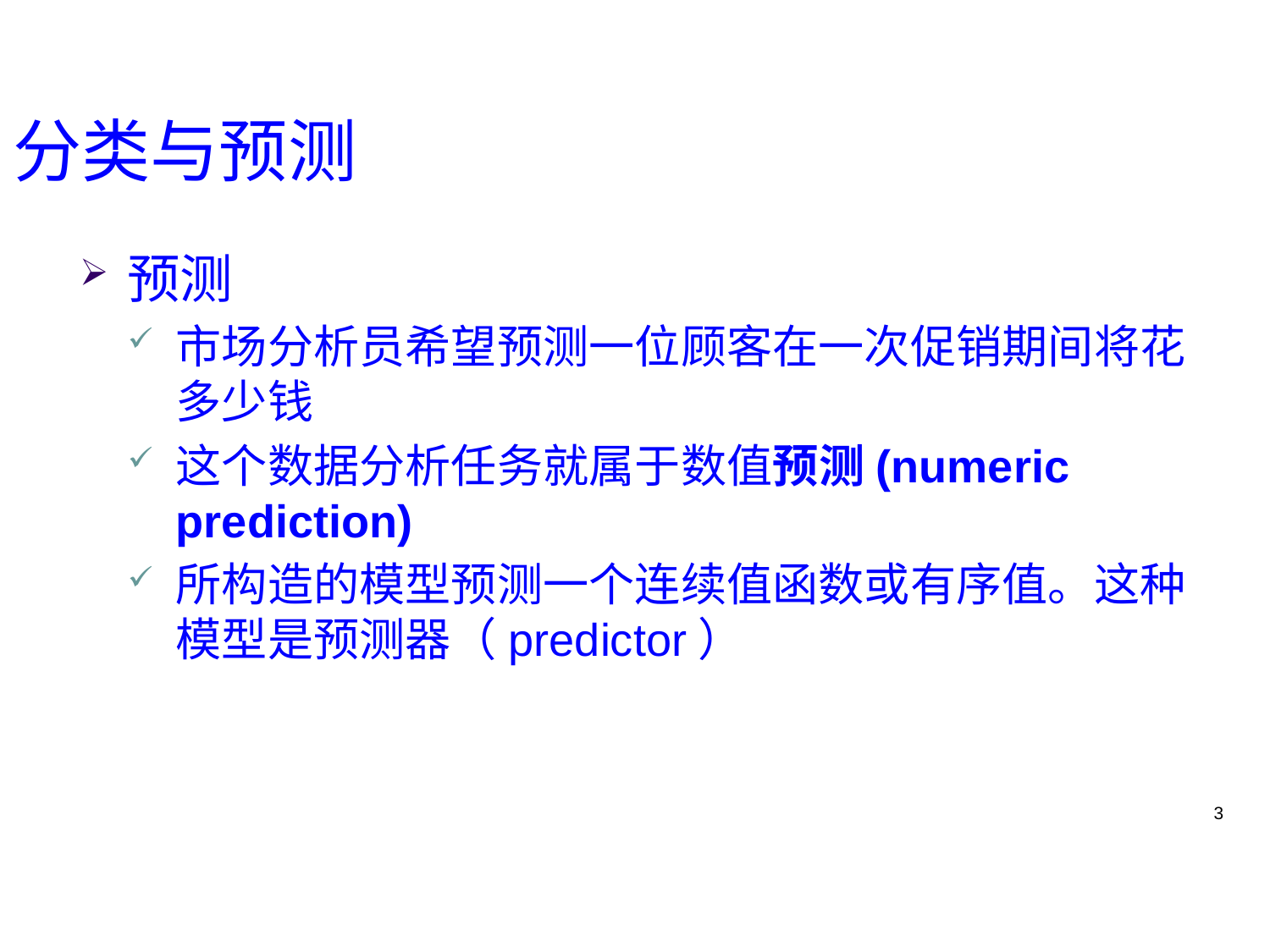

分类与预测
预测
市场分析员希望预测一位顾客在一次促销期间将花多少钱
这个数据分析任务就属于数值预测(numeric prediction)
所构造的模型预测一个连续值函数或有序值。这种模型是预测器（predictor）
3